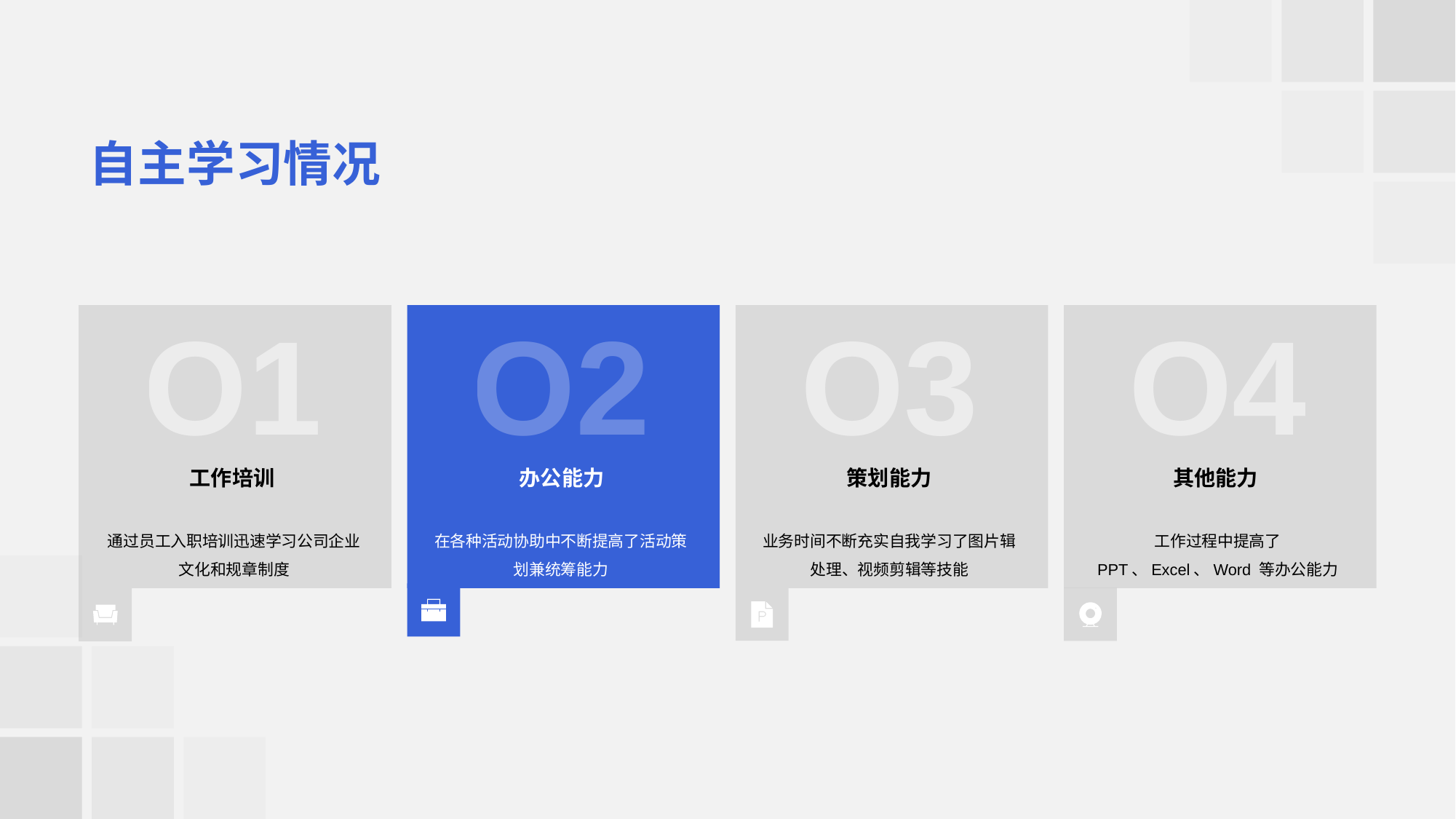

自主学习情况
O1
O2
O3
O4

工作培训
办公能力
策划能力
其他能力
通过员工入职培训迅速学习公司企业文化和规章制度
在各种活动协助中不断提高了活动策划兼统筹能力
业务时间不断充实自我学习了图片辑处理、视频剪辑等技能
工作过程中提高了 PPT、Excel、Word 等办公能力